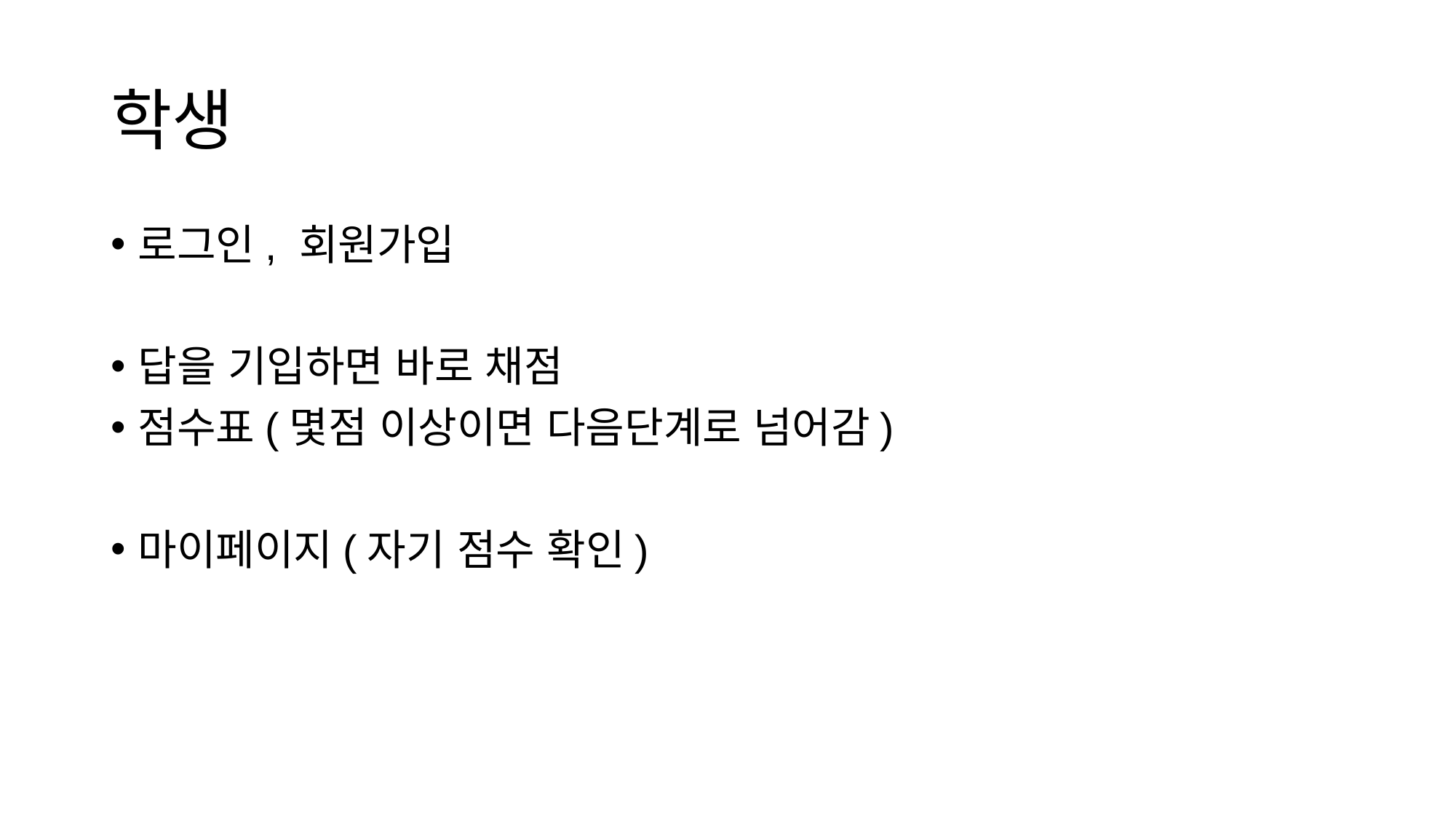

# 학생
로그인, 회원가입

답을 기입하면 바로 채점
점수표(몇점 이상이면 다음단계로 넘어감)

마이페이지(자기 점수 확인)